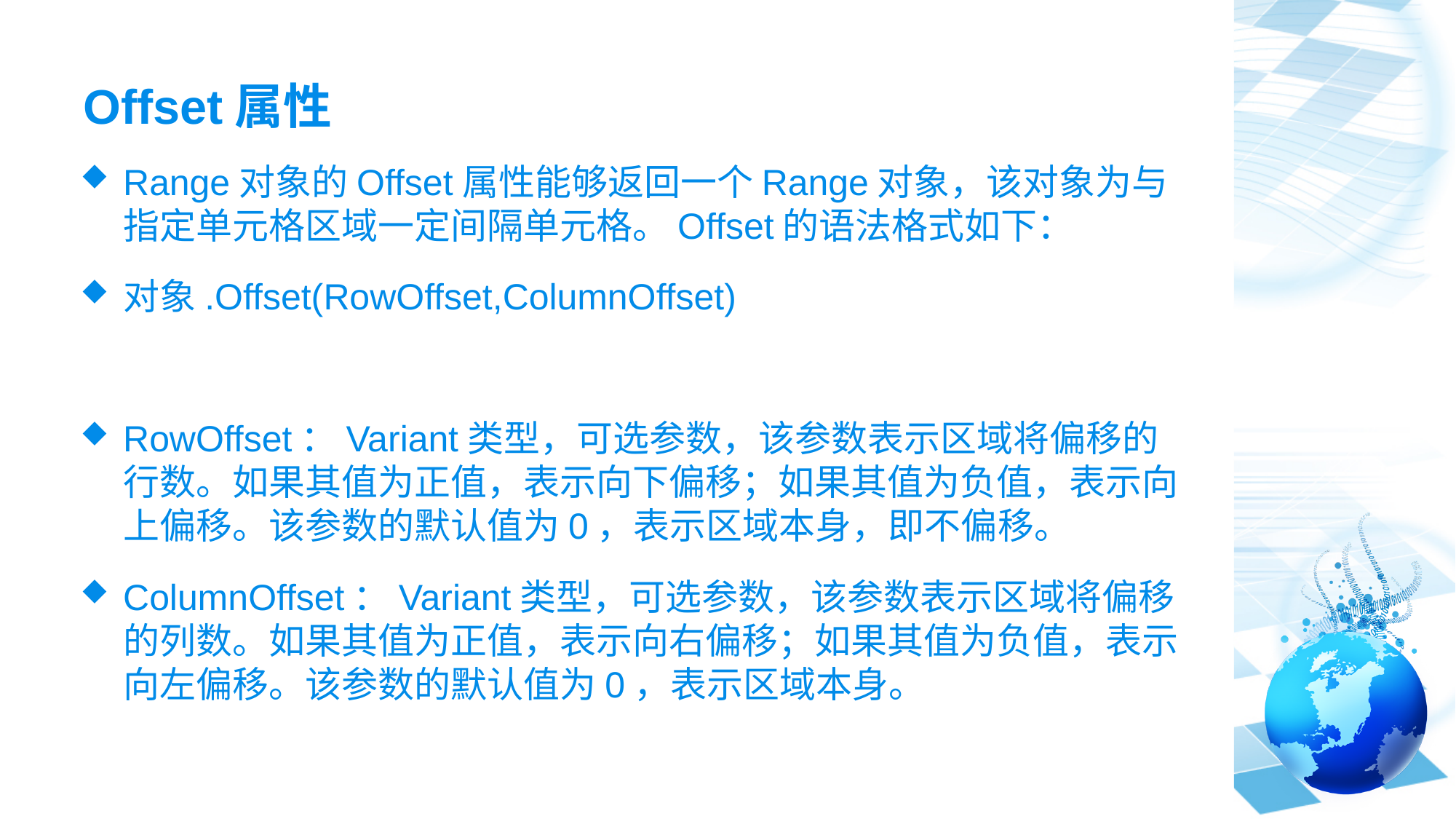

# Offset属性
Range对象的Offset属性能够返回一个Range对象，该对象为与指定单元格区域一定间隔单元格。Offset的语法格式如下：
对象.Offset(RowOffset,ColumnOffset)

RowOffset：Variant类型，可选参数，该参数表示区域将偏移的行数。如果其值为正值，表示向下偏移；如果其值为负值，表示向上偏移。该参数的默认值为0，表示区域本身，即不偏移。
ColumnOffset：Variant类型，可选参数，该参数表示区域将偏移的列数。如果其值为正值，表示向右偏移；如果其值为负值，表示向左偏移。该参数的默认值为0，表示区域本身。